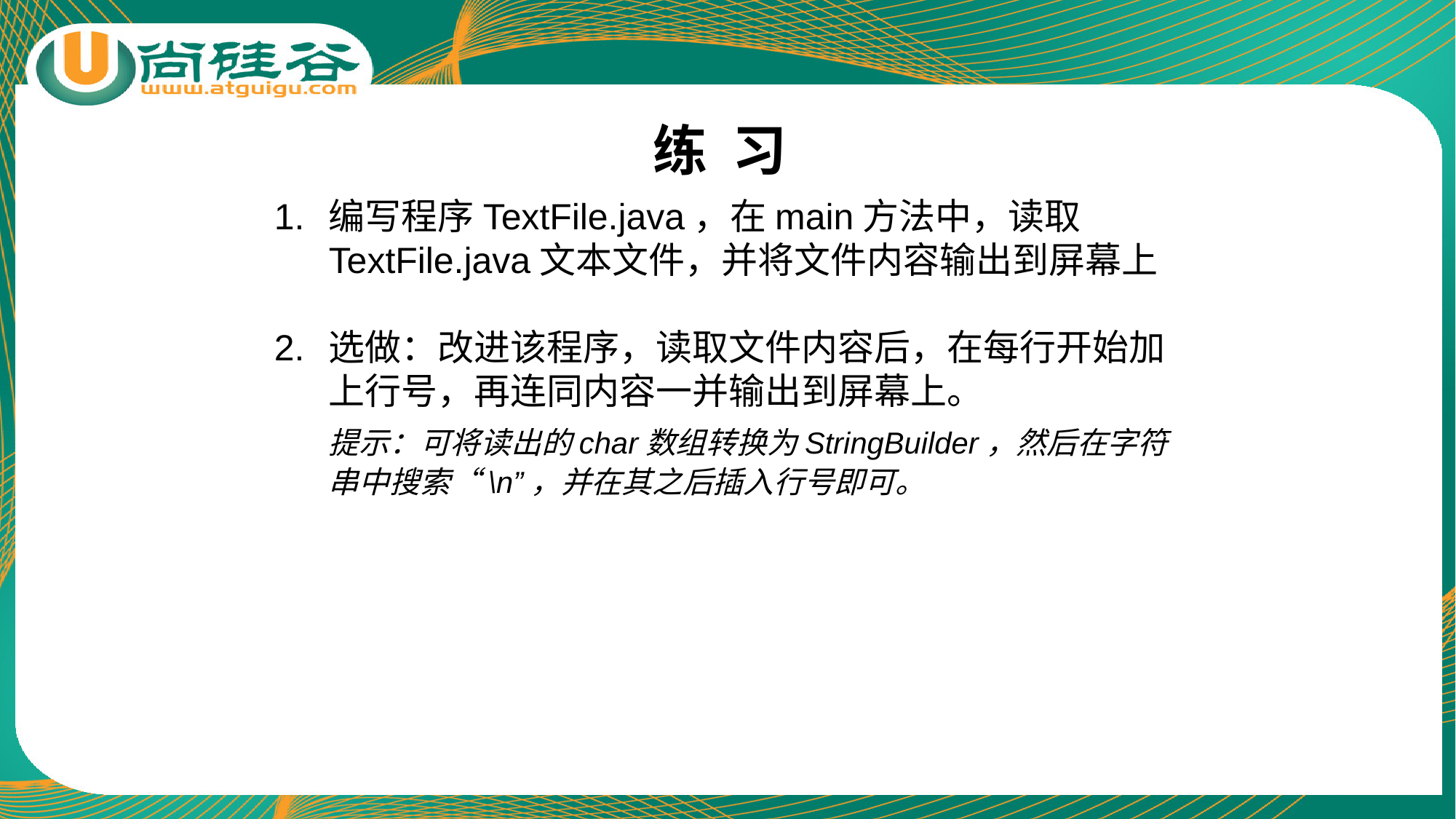

练  习
编写程序TextFile.java，在main方法中，读取TextFile.java文本文件，并将文件内容输出到屏幕上

选做：改进该程序，读取文件内容后，在每行开始加上行号，再连同内容一并输出到屏幕上。
	提示：可将读出的char数组转换为StringBuilder，然后在字符串中搜索“\n”，并在其之后插入行号即可。